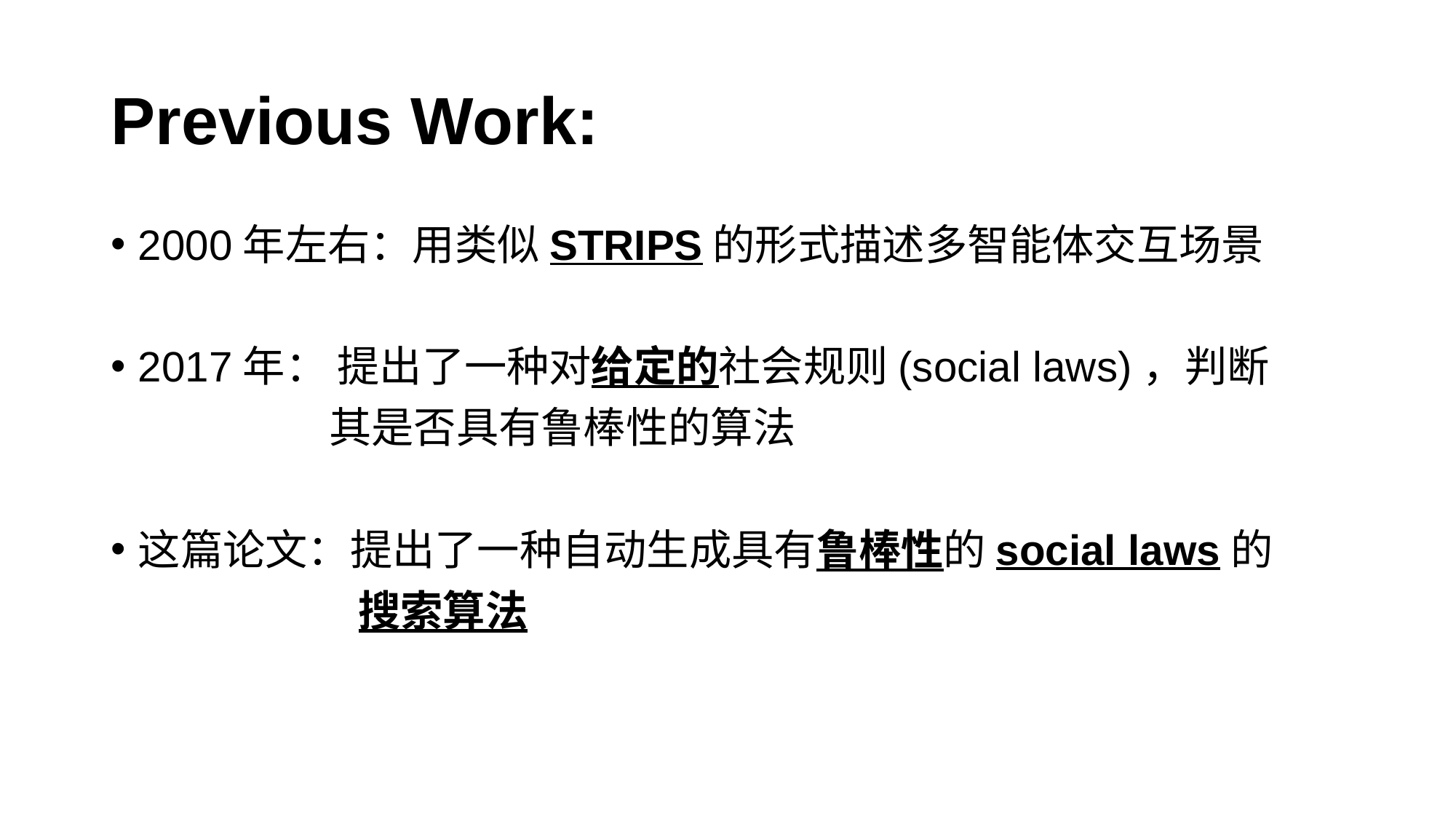

# Previous Work:
2000年左右：用类似STRIPS的形式描述多智能体交互场景

2017年： 提出了一种对给定的社会规则(social laws)，判断
		其是否具有鲁棒性的算法

这篇论文：提出了一种自动生成具有鲁棒性的social laws的
		  搜索算法